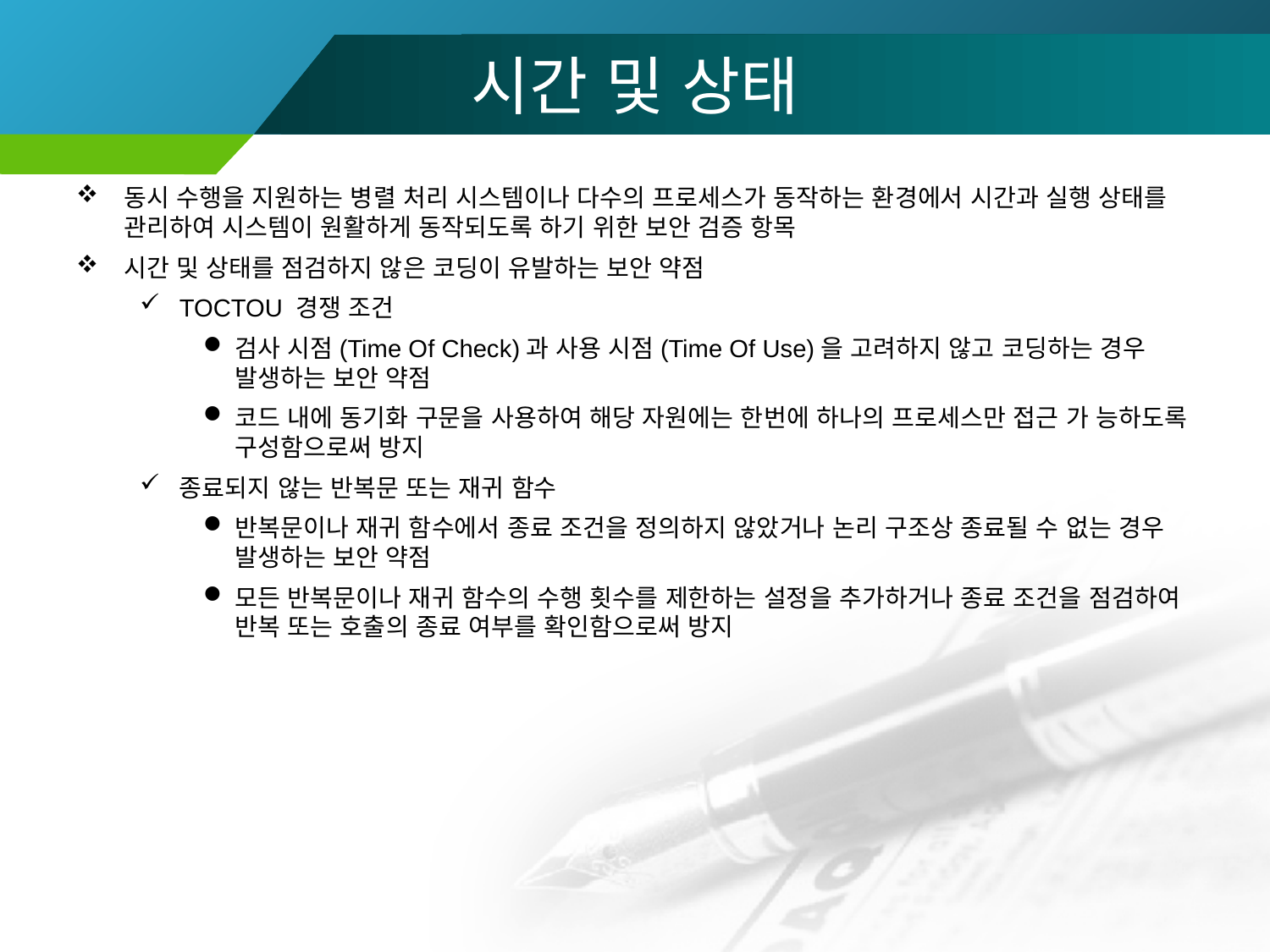

# 시간 및 상태
동시 수행을 지원하는 병렬 처리 시스템이나 다수의 프로세스가 동작하는 환경에서 시간과 실행 상태를 관리하여 시스템이 원활하게 동작되도록 하기 위한 보안 검증 항목
시간 및 상태를 점검하지 않은 코딩이 유발하는 보안 약점
TOCTOU 경쟁 조건
검사 시점(Time Of Check)과 사용 시점(Time Of Use)을 고려하지 않고 코딩하는 경우 발생하는 보안 약점
코드 내에 동기화 구문을 사용하여 해당 자원에는 한번에 하나의 프로세스만 접근 가 능하도록 구성함으로써 방지
종료되지 않는 반복문 또는 재귀 함수
반복문이나 재귀 함수에서 종료 조건을 정의하지 않았거나 논리 구조상 종료될 수 없는 경우 발생하는 보안 약점
모든 반복문이나 재귀 함수의 수행 횟수를 제한하는 설정을 추가하거나 종료 조건을 점검하여 반복 또는 호출의 종료 여부를 확인함으로써 방지